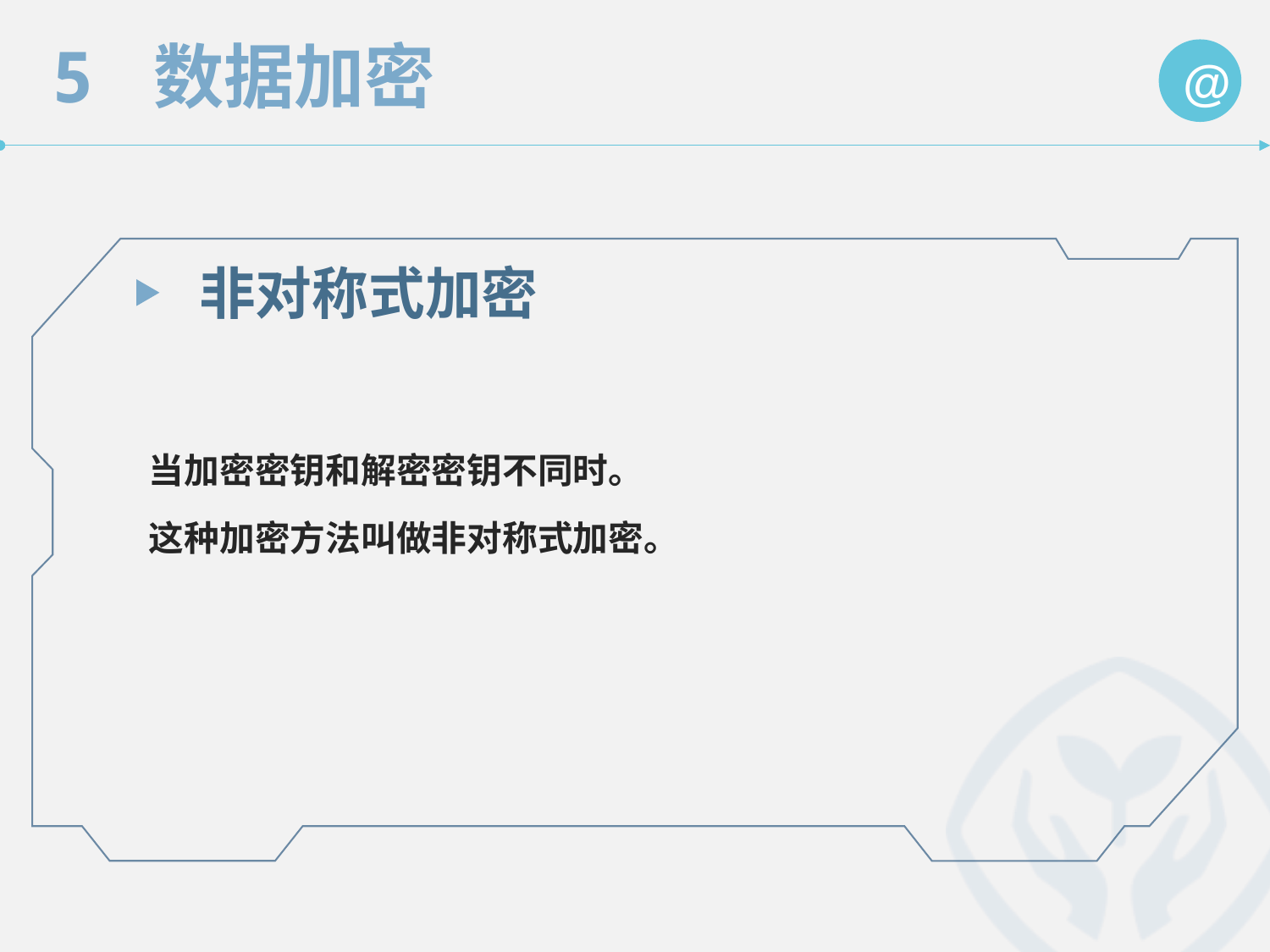

非对称式加密

当加密密钥和解密密钥不同时。
这种加密方法叫做非对称式加密。